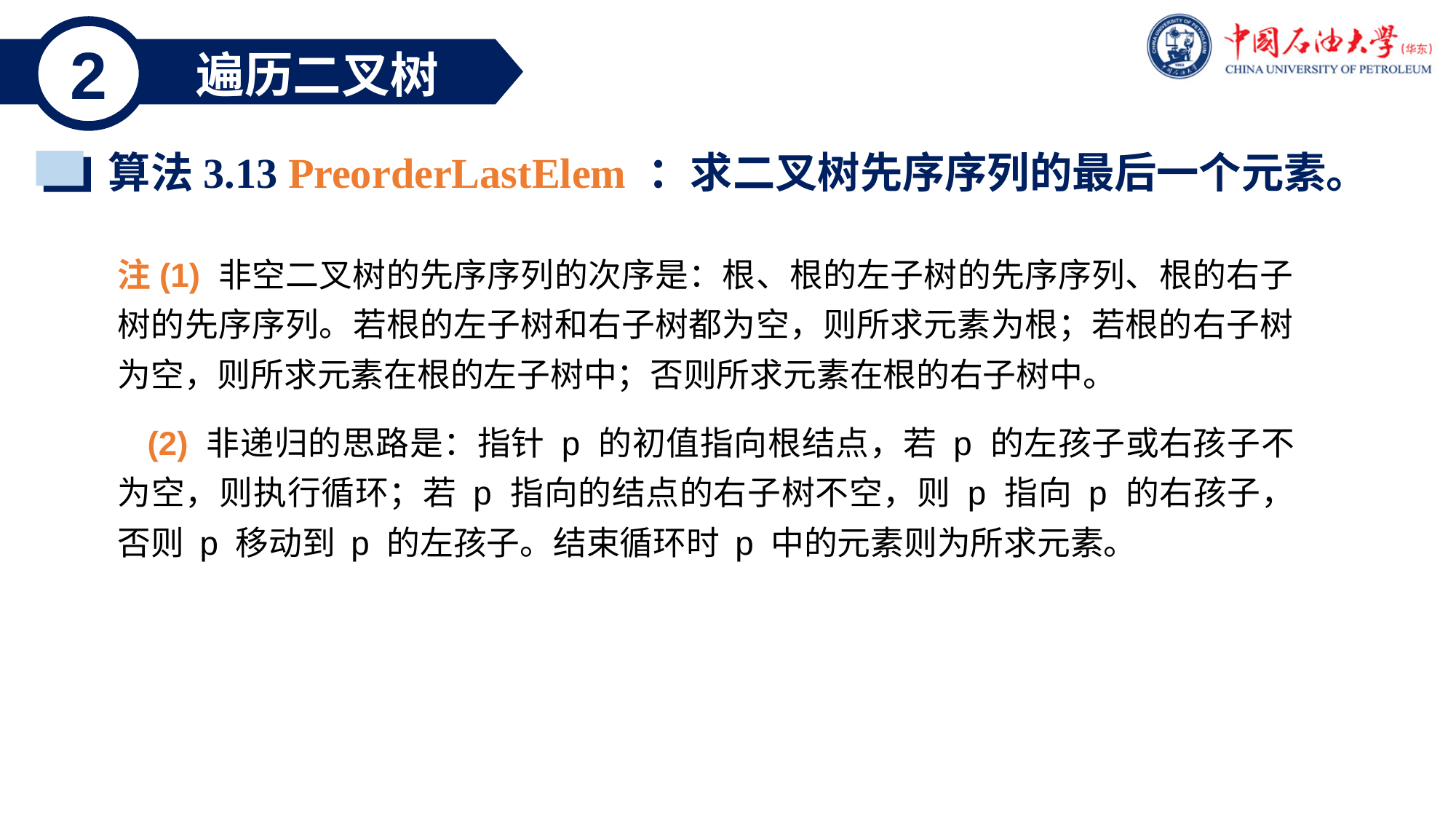

2
遍历二叉树
算法3.13 PreorderLastElem ：求二叉树先序序列的最后一个元素。

注(1) 非空二叉树的先序序列的次序是：根、根的左子树的先序序列、根的右子树的先序序列。若根的左子树和右子树都为空，则所求元素为根；若根的右子树为空，则所求元素在根的左子树中；否则所求元素在根的右子树中。
   (2) 非递归的思路是：指针 p 的初值指向根结点，若 p 的左孩子或右孩子不为空，则执行循环；若 p 指向的结点的右子树不空，则 p 指向 p 的右孩子，否则 p 移动到 p 的左孩子。结束循环时 p 中的元素则为所求元素。